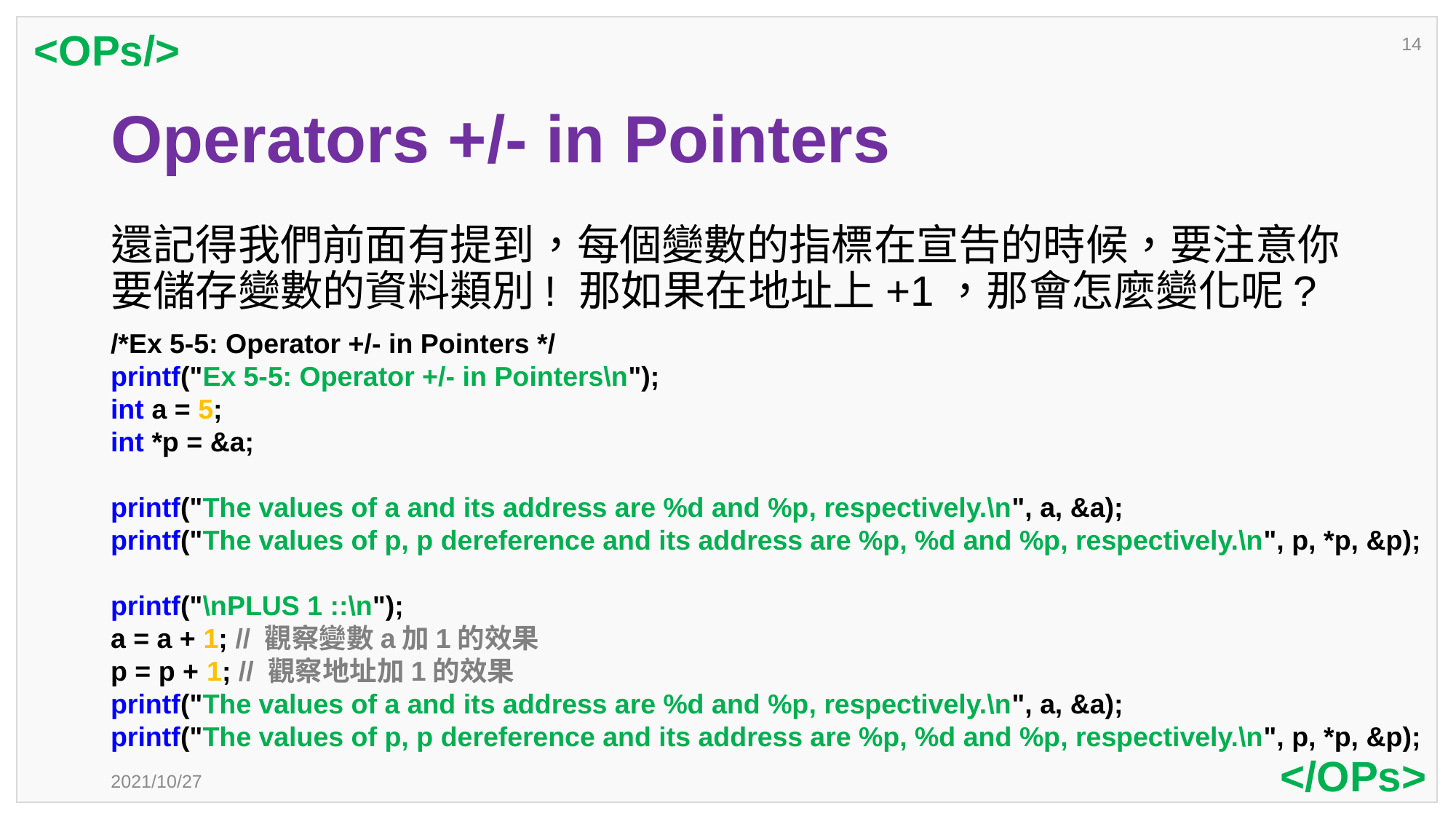

<OPs/>
14
# Operators +/- in Pointers
還記得我們前面有提到，每個變數的指標在宣告的時候，要注意你要儲存變數的資料類別! 那如果在地址上+1，那會怎麼變化呢?
/*Ex 5-5: Operator +/- in Pointers */
printf("Ex 5-5: Operator +/- in Pointers\n");
int a = 5;
int *p = &a;

printf("The values of a and its address are %d and %p, respectively.\n", a, &a);
printf("The values of p, p dereference and its address are %p, %d and %p, respectively.\n", p, *p, &p);

printf("\nPLUS 1 ::\n");
a = a + 1; // 觀察變數a加1的效果
p = p + 1; // 觀察地址加1的效果
printf("The values of a and its address are %d and %p, respectively.\n", a, &a);
printf("The values of p, p dereference and its address are %p, %d and %p, respectively.\n", p, *p, &p);

</OPs>
2021/10/27